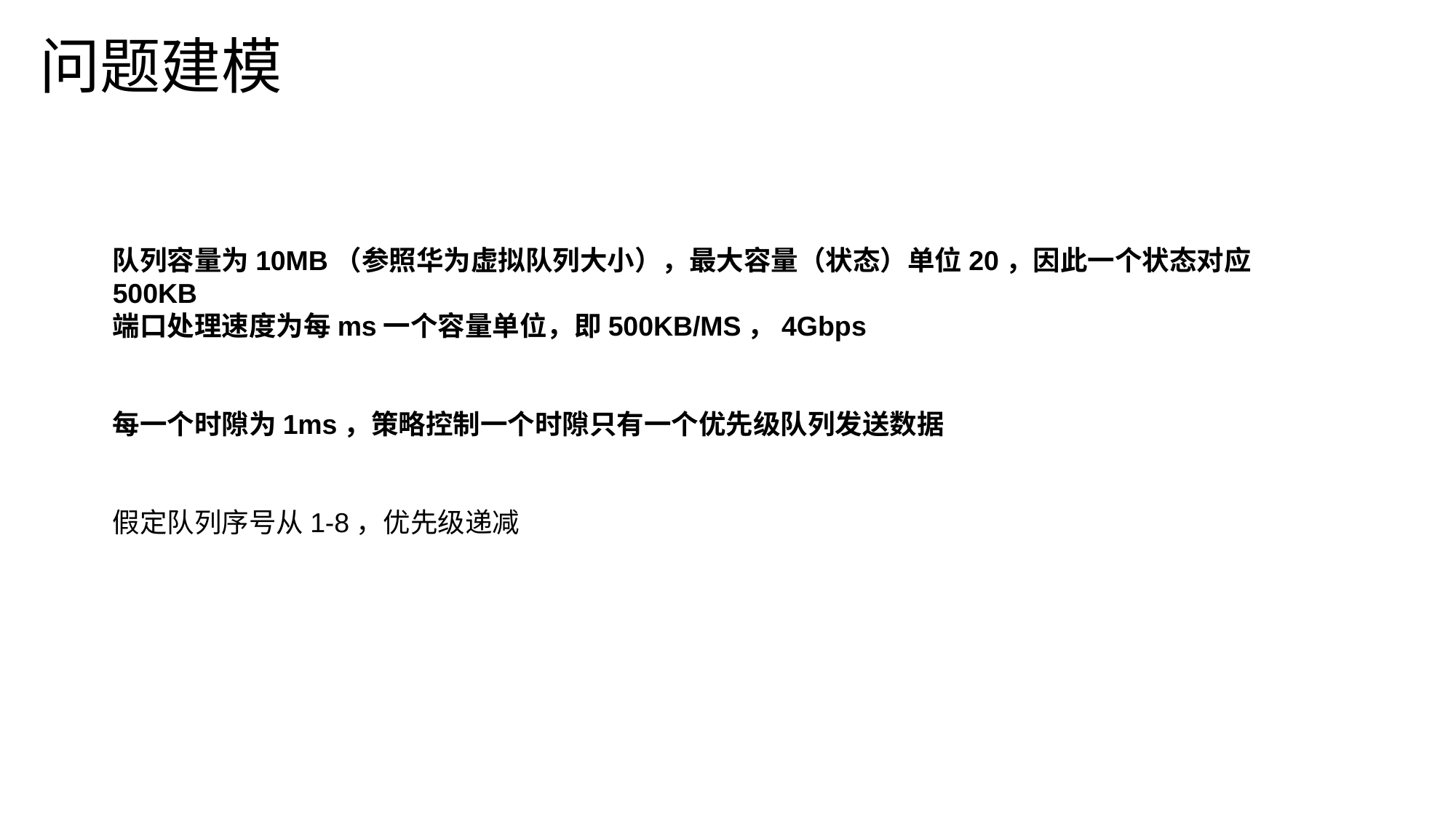

问题建模
队列容量为10MB（参照华为虚拟队列大小），最大容量（状态）单位20，因此一个状态对应500KB
端口处理速度为每ms一个容量单位，即500KB/MS，4Gbps

每一个时隙为1ms，策略控制一个时隙只有一个优先级队列发送数据

假定队列序号从1-8，优先级递减